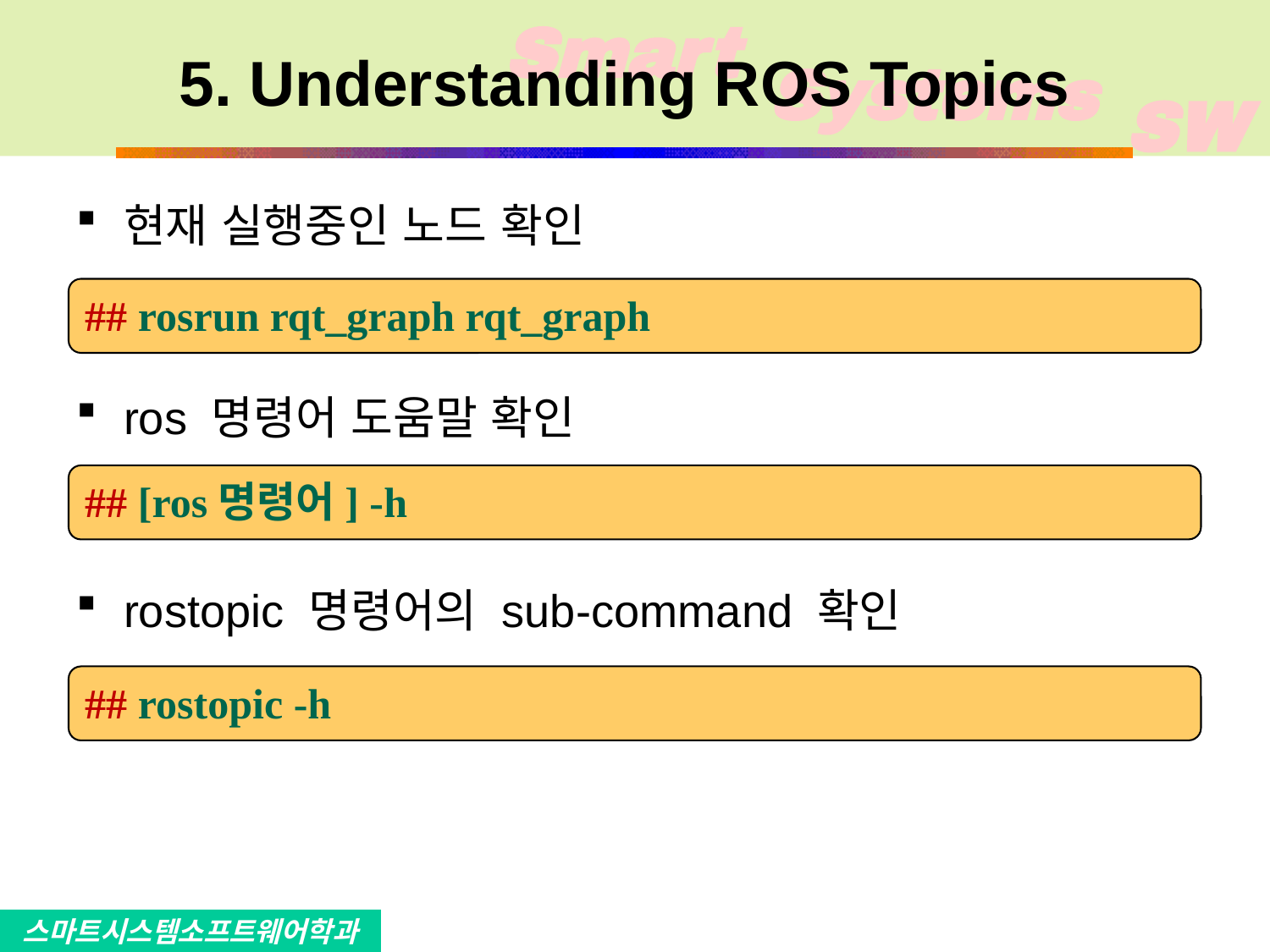

# 5. Understanding ROS Topics
현재 실행중인 노드 확인

ros 명령어 도움말 확인

rostopic 명령어의 sub-command 확인
## rosrun rqt_graph rqt_graph
## [ros명령어] -h
## rostopic -h